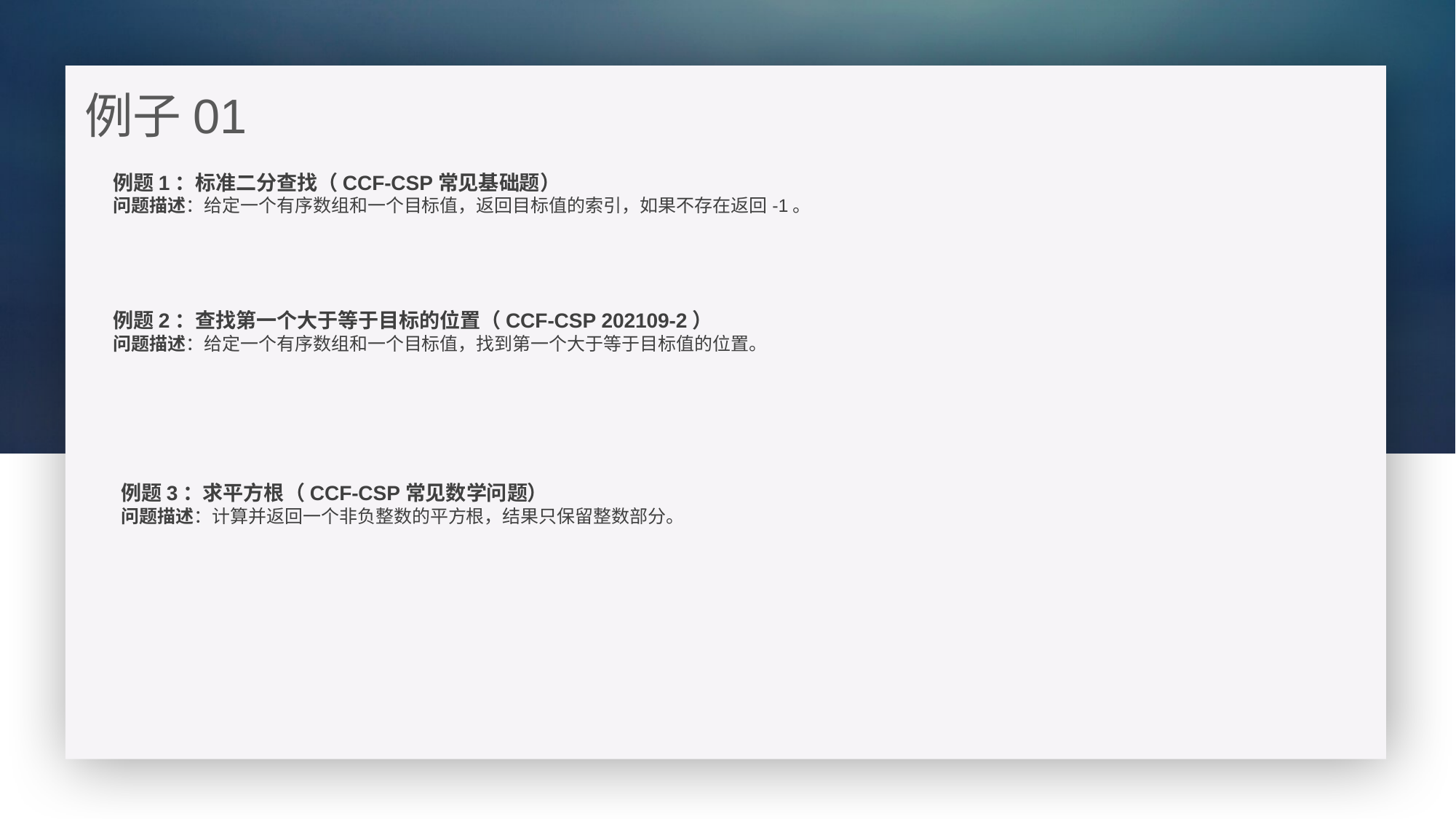

例子01

例题1：标准二分查找（CCF-CSP常见基础题）
问题描述：给定一个有序数组和一个目标值，返回目标值的索引，如果不存在返回-1。
例题2：查找第一个大于等于目标的位置（CCF-CSP 202109-2）
问题描述：给定一个有序数组和一个目标值，找到第一个大于等于目标值的位置。
例题3：求平方根（CCF-CSP常见数学问题）
问题描述：计算并返回一个非负整数的平方根，结果只保留整数部分。